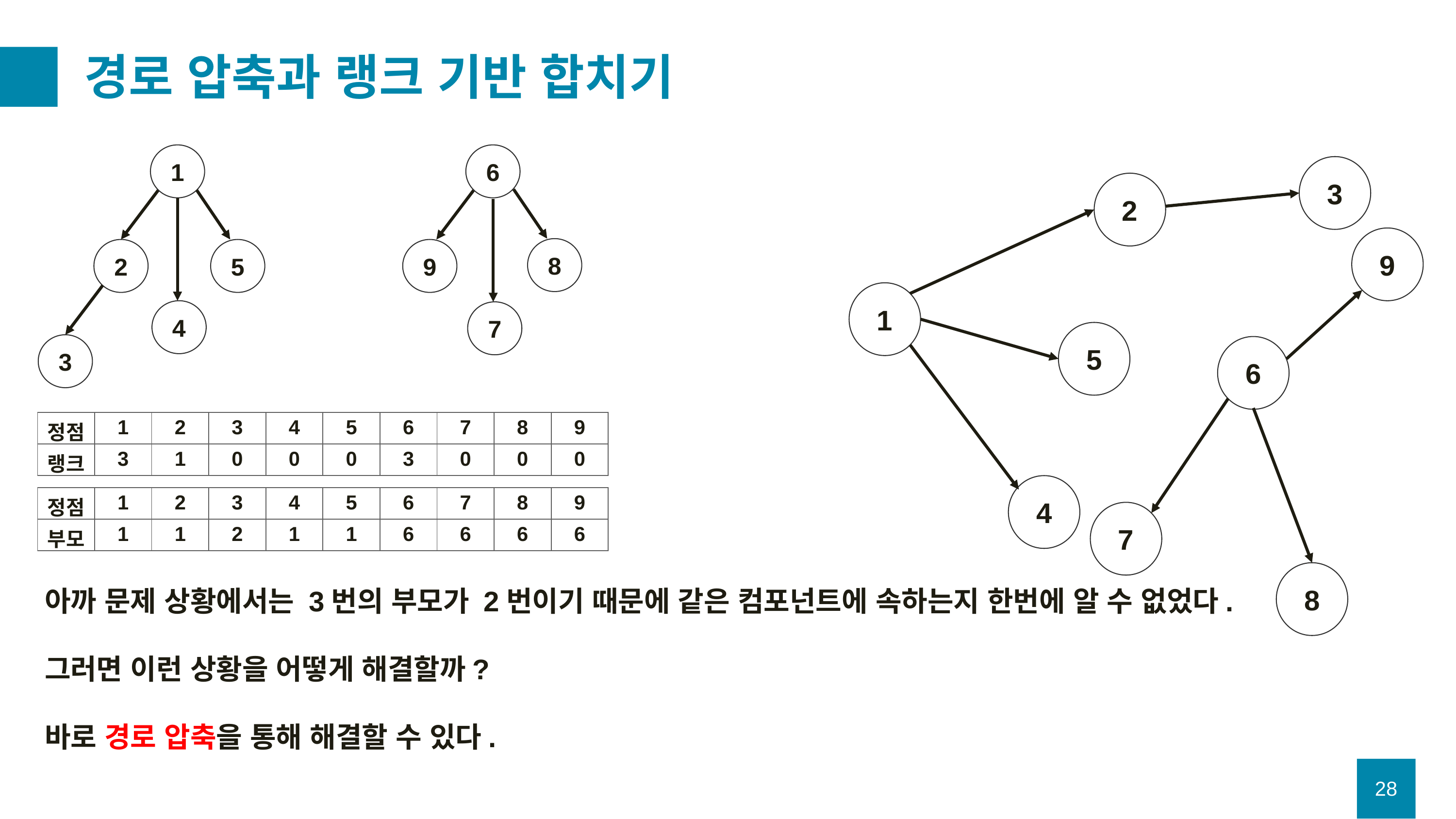

# 경로 압축과 랭크 기반 합치기
1
6
3
2
9
8
9
2
5
1
4
7
5
3
6
| 정점 | 1 | 2 | 3 | 4 | 5 | 6 | 7 | 8 | 9 |
| --- | --- | --- | --- | --- | --- | --- | --- | --- | --- |
| 랭크 | 3 | 1 | 0 | 0 | 0 | 3 | 0 | 0 | 0 |
4
| 정점 | 1 | 2 | 3 | 4 | 5 | 6 | 7 | 8 | 9 |
| --- | --- | --- | --- | --- | --- | --- | --- | --- | --- |
| 부모 | 1 | 1 | 2 | 1 | 1 | 6 | 6 | 6 | 6 |
7
8
아까 문제 상황에서는 3번의 부모가 2번이기 때문에 같은 컴포넌트에 속하는지 한번에 알 수 없었다.

그러면 이런 상황을 어떻게 해결할까?

바로 경로 압축을 통해 해결할 수 있다.
28